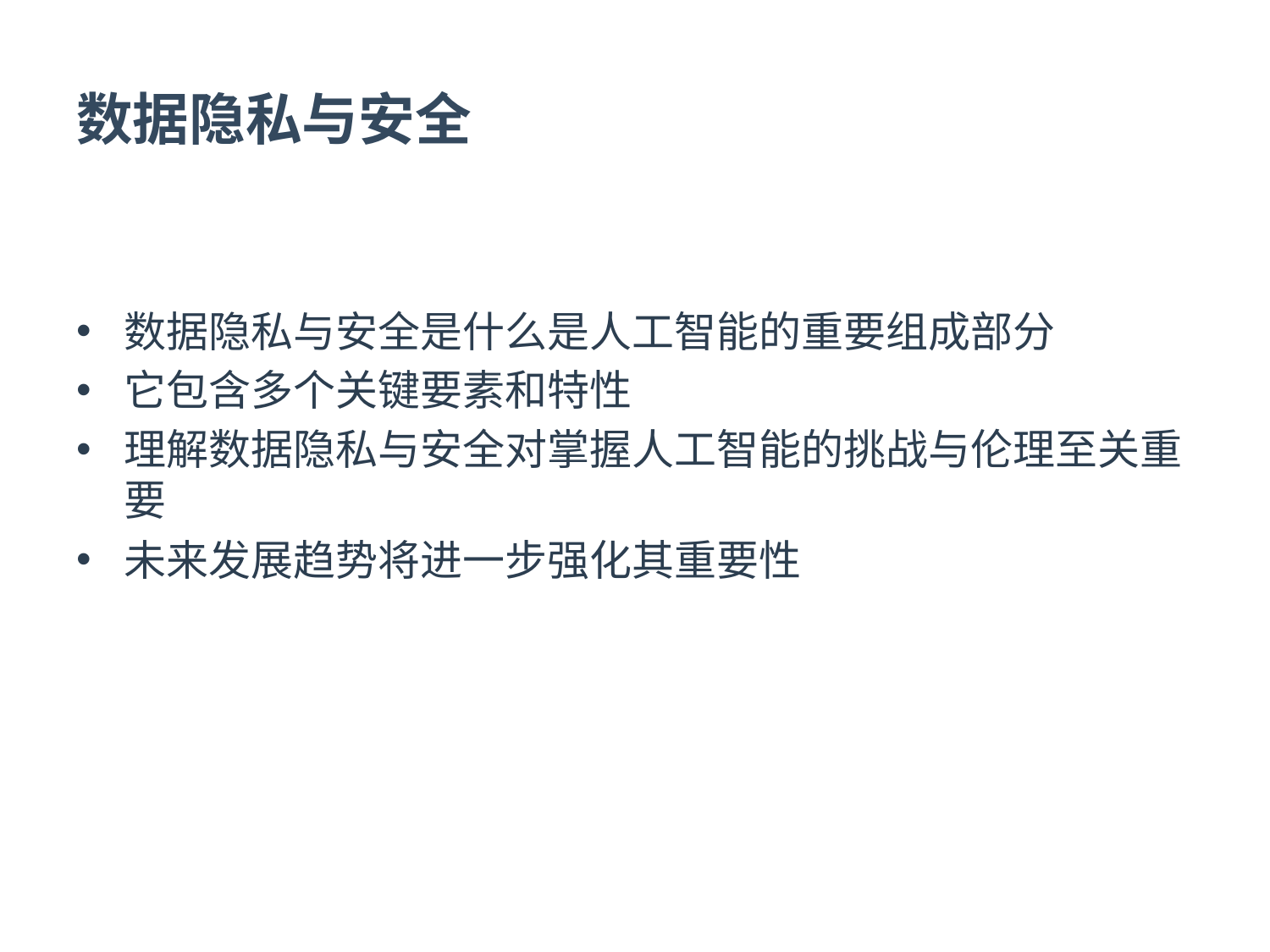

# 数据隐私与安全

数据隐私与安全是什么是人工智能的重要组成部分
它包含多个关键要素和特性
理解数据隐私与安全对掌握人工智能的挑战与伦理至关重要
未来发展趋势将进一步强化其重要性